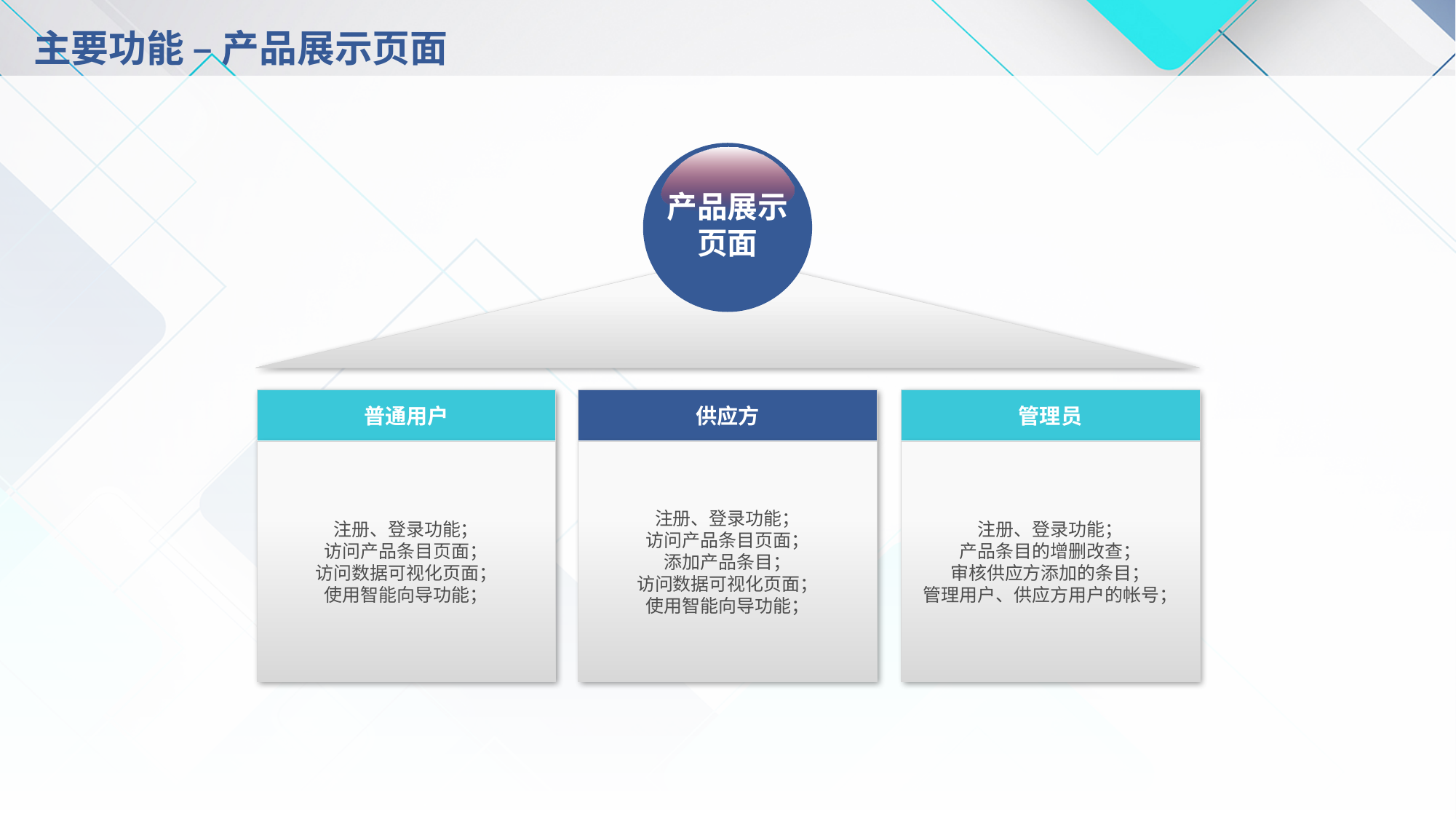

# 主要功能 – 产品展示页面

产品展示页面

普通用户
供应方
管理员
注册、登录功能；
访问产品条目页面；
访问数据可视化页面；
使用智能向导功能；
注册、登录功能；
访问产品条目页面；
添加产品条目；
访问数据可视化页面；
使用智能向导功能；
注册、登录功能；
产品条目的增删改查；
审核供应方添加的条目；
管理用户、供应方用户的帐号；